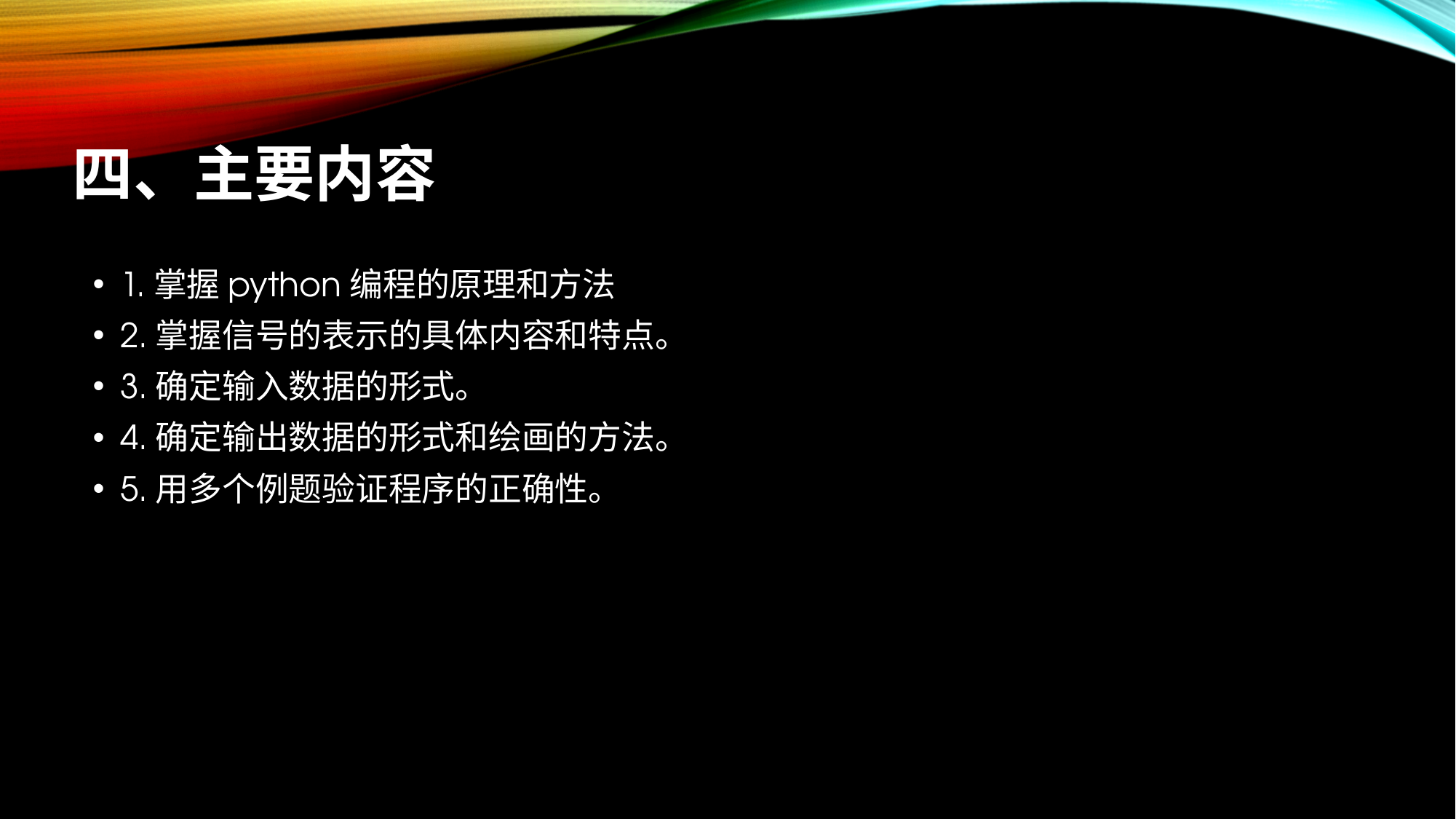

# 四、主要内容
1.掌握python编程的原理和方法
2.掌握信号的表示的具体内容和特点。
3.确定输入数据的形式。
4.确定输出数据的形式和绘画的方法。
5.用多个例题验证程序的正确性。